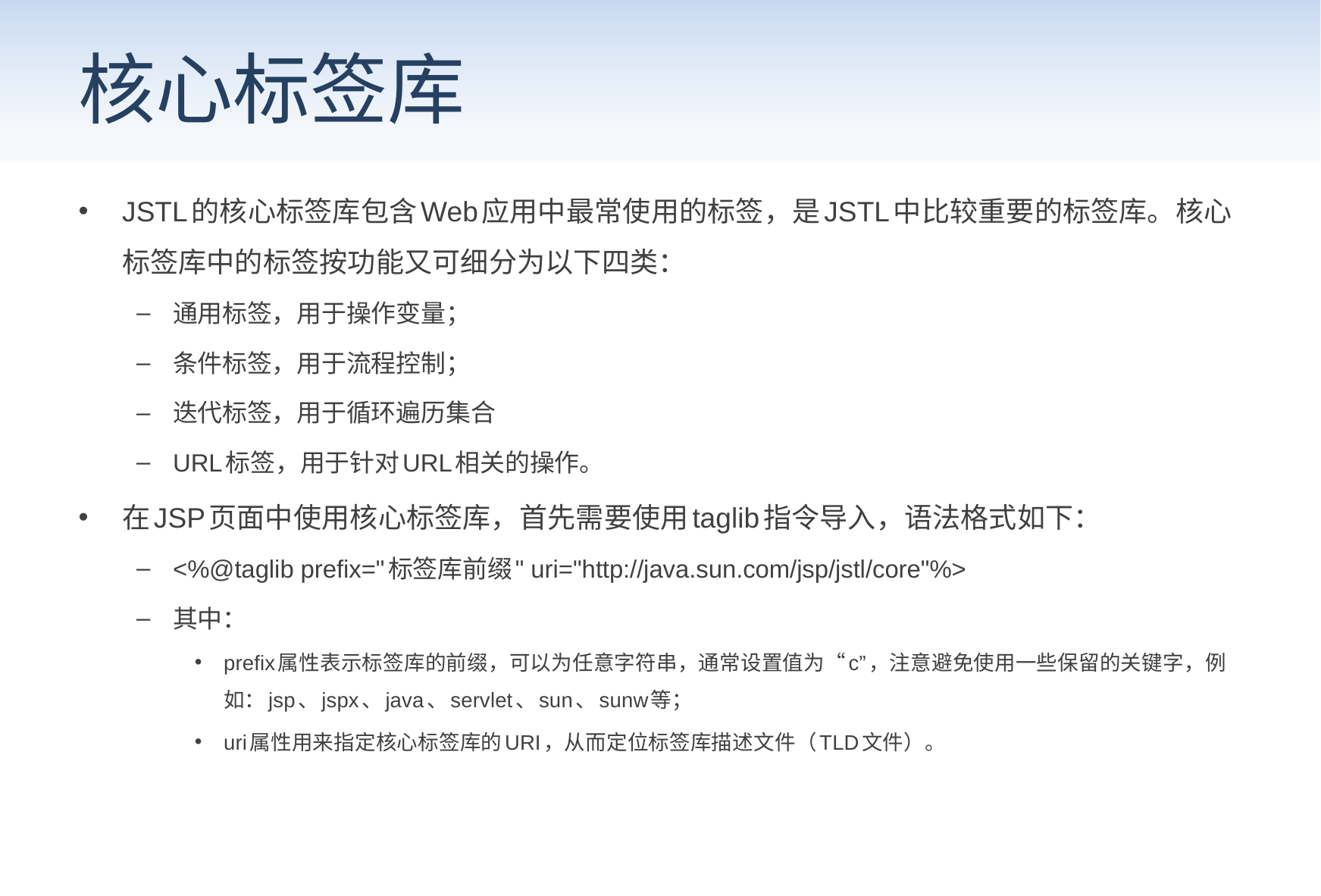

# 核心标签库
JSTL的核心标签库包含Web应用中最常使用的标签，是JSTL中比较重要的标签库。核心标签库中的标签按功能又可细分为以下四类：
通用标签，用于操作变量；
条件标签，用于流程控制；
迭代标签，用于循环遍历集合
URL标签，用于针对URL相关的操作。
在JSP页面中使用核心标签库，首先需要使用taglib指令导入，语法格式如下：
<%@taglib prefix="标签库前缀" uri="http://java.sun.com/jsp/jstl/core"%>
其中：
prefix属性表示标签库的前缀，可以为任意字符串，通常设置值为“c”，注意避免使用一些保留的关键字，例如：jsp、jspx、java、servlet、sun、sunw等；
uri属性用来指定核心标签库的URI，从而定位标签库描述文件（TLD文件）。